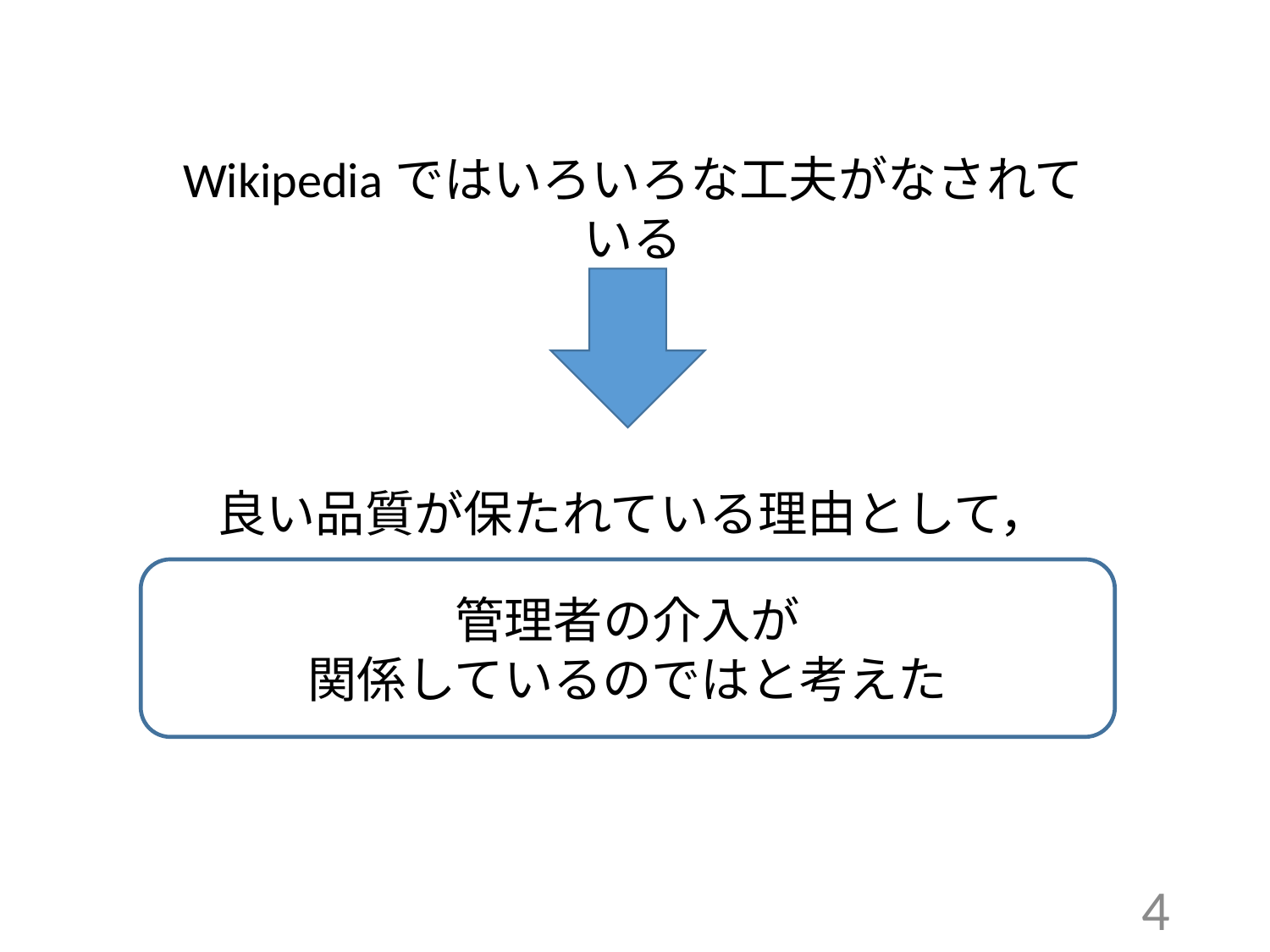

Wikipediaではいろいろな工夫がなされている

良い品質が保たれている理由として，
管理者の介入が
関係しているのではと考えた
4